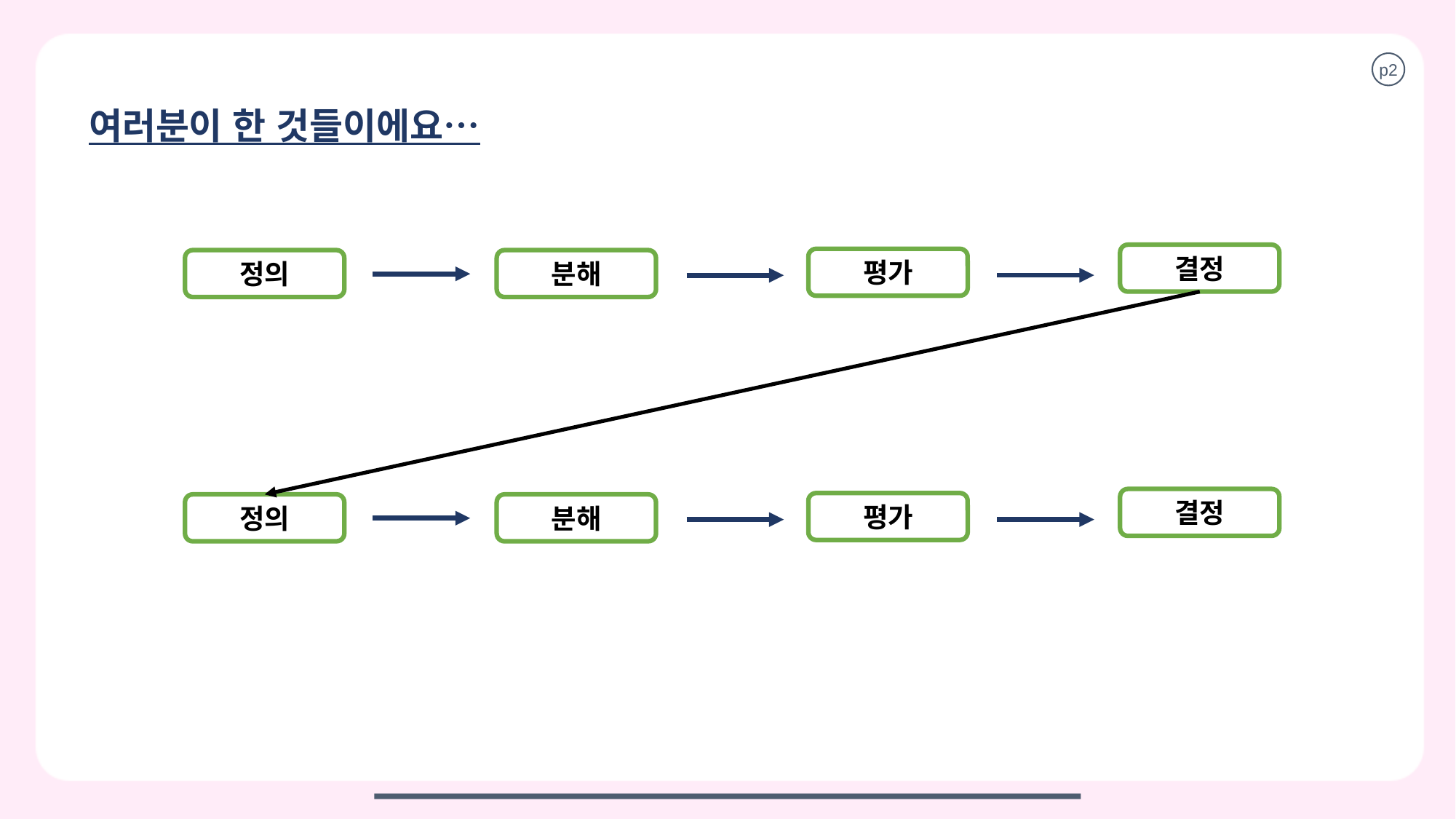

p2
여러분이 한 것들이에요…
결정
평가
정의
분해
결정
평가
정의
분해